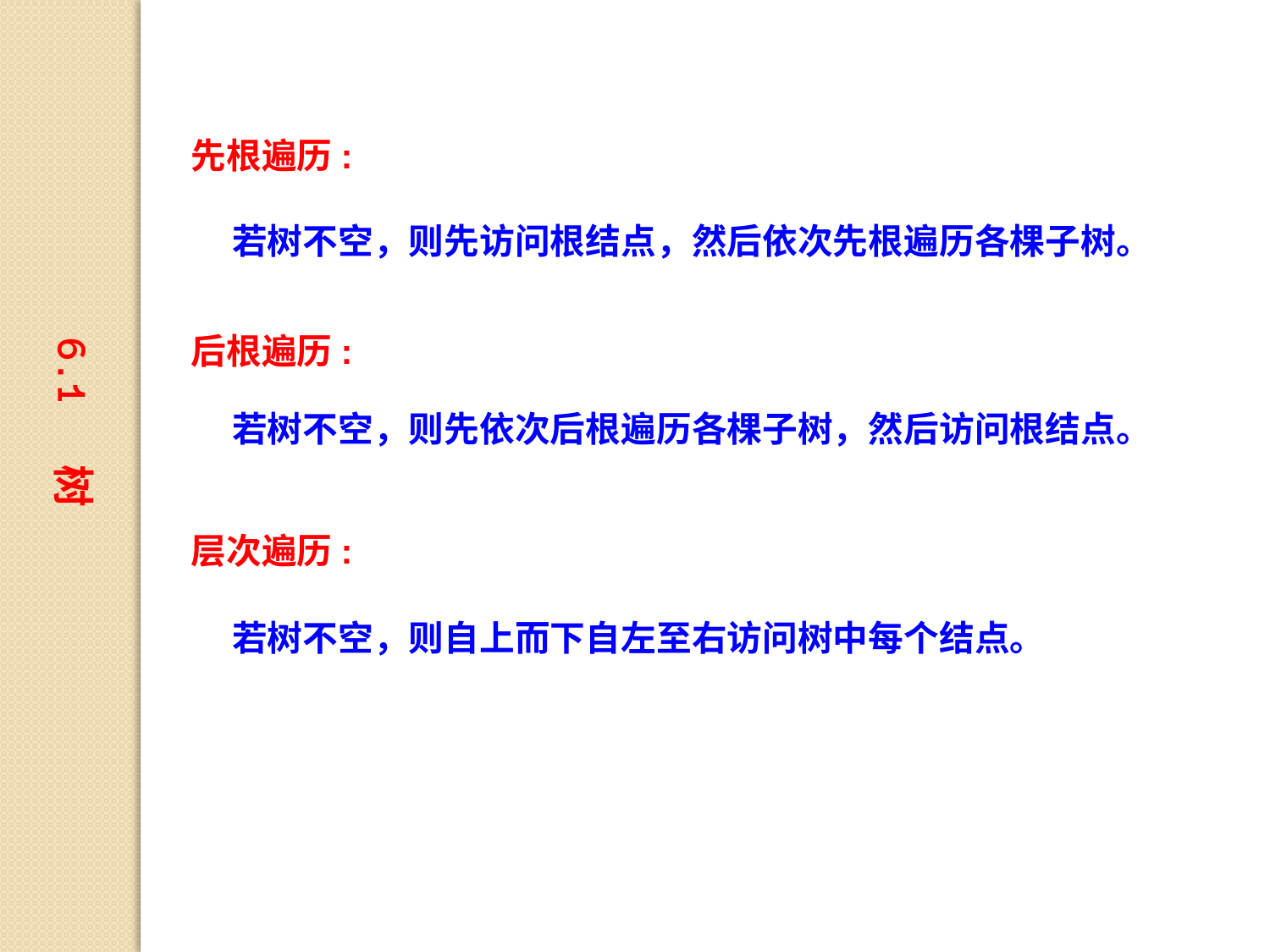

先根遍历:
若树不空，则先访问根结点，然后依次先根遍历各棵子树。
后根遍历:
6.1  树
若树不空，则先依次后根遍历各棵子树，然后访问根结点。
层次遍历:
若树不空，则自上而下自左至右访问树中每个结点。